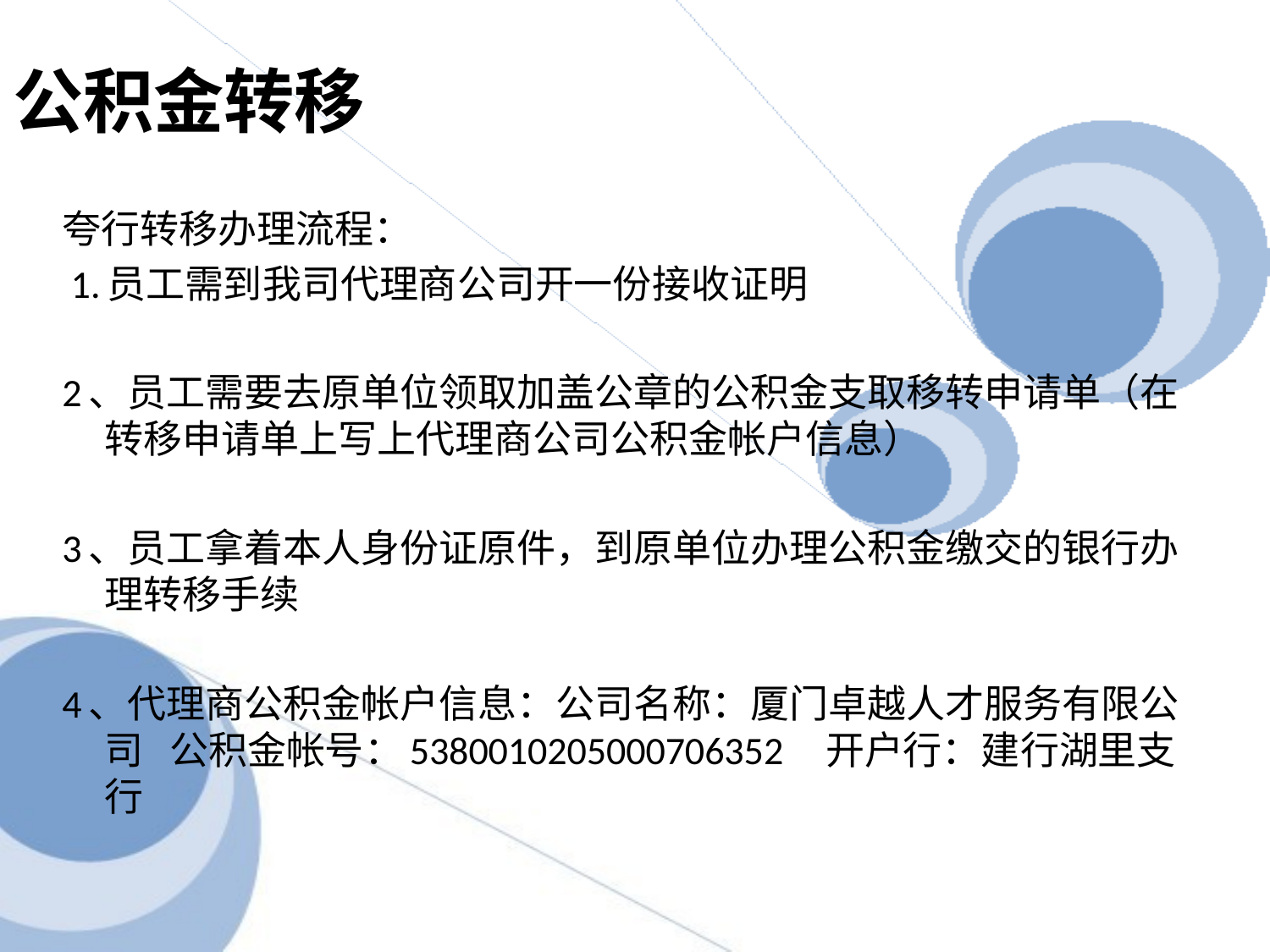

# 公积金转移
夸行转移办理流程：
 1.员工需到我司代理商公司开一份接收证明

2、员工需要去原单位领取加盖公章的公积金支取移转申请单（在转移申请单上写上代理商公司公积金帐户信息）

3、员工拿着本人身份证原件，到原单位办理公积金缴交的银行办理转移手续

4、代理商公积金帐户信息：公司名称：厦门卓越人才服务有限公司   公积金帐号：5380010205000706352    开户行：建行湖里支行